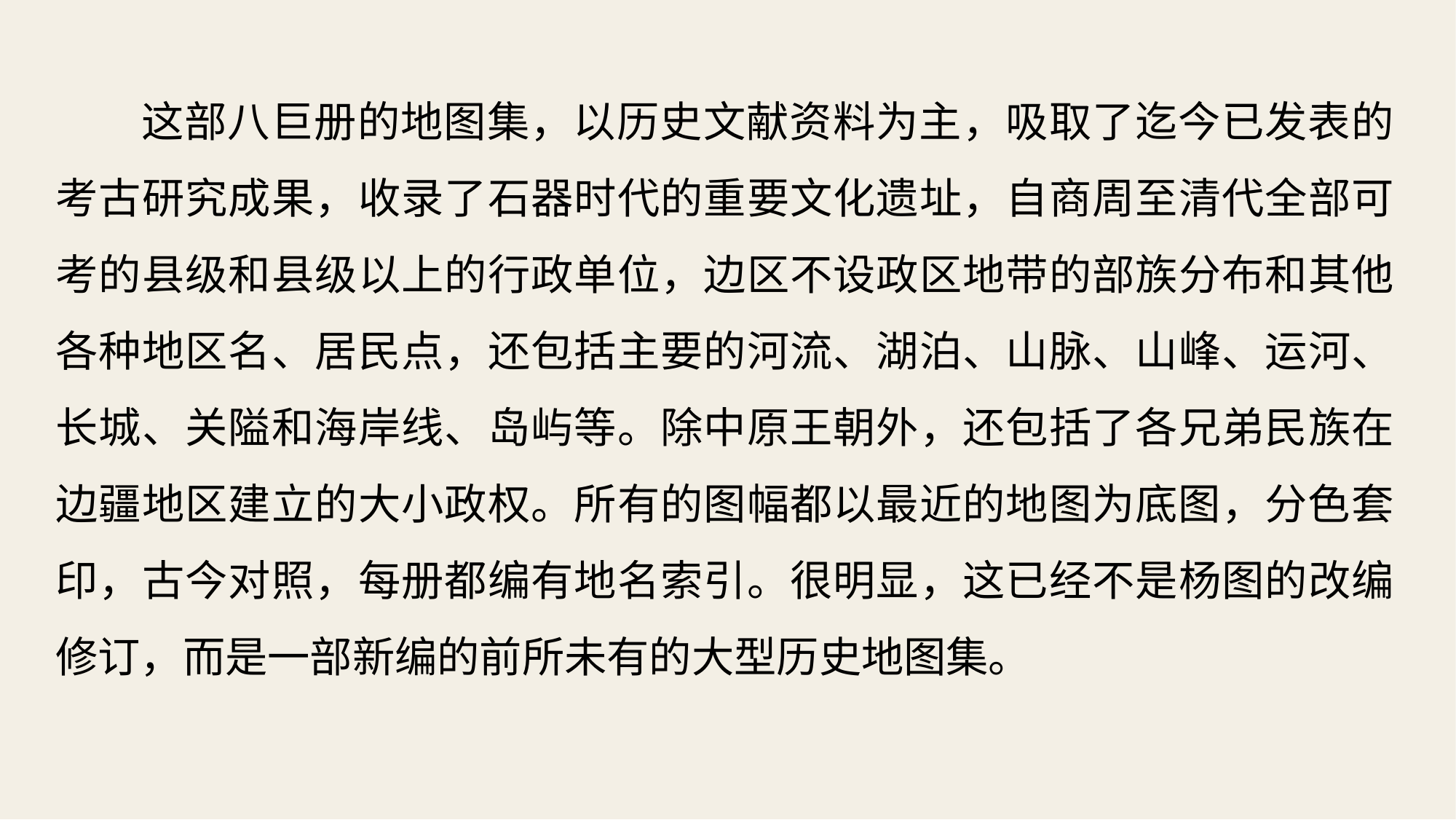

这部八巨册的地图集，以历史文献资料为主，吸取了迄今已发表的考古研究成果，收录了石器时代的重要文化遗址，自商周至清代全部可考的县级和县级以上的行政单位，边区不设政区地带的部族分布和其他各种地区名、居民点，还包括主要的河流、湖泊、山脉、山峰、运河、长城、关隘和海岸线、岛屿等。除中原王朝外，还包括了各兄弟民族在边疆地区建立的大小政权。所有的图幅都以最近的地图为底图，分色套印，古今对照，每册都编有地名索引。很明显，这已经不是杨图的改编修订，而是一部新编的前所未有的大型历史地图集。